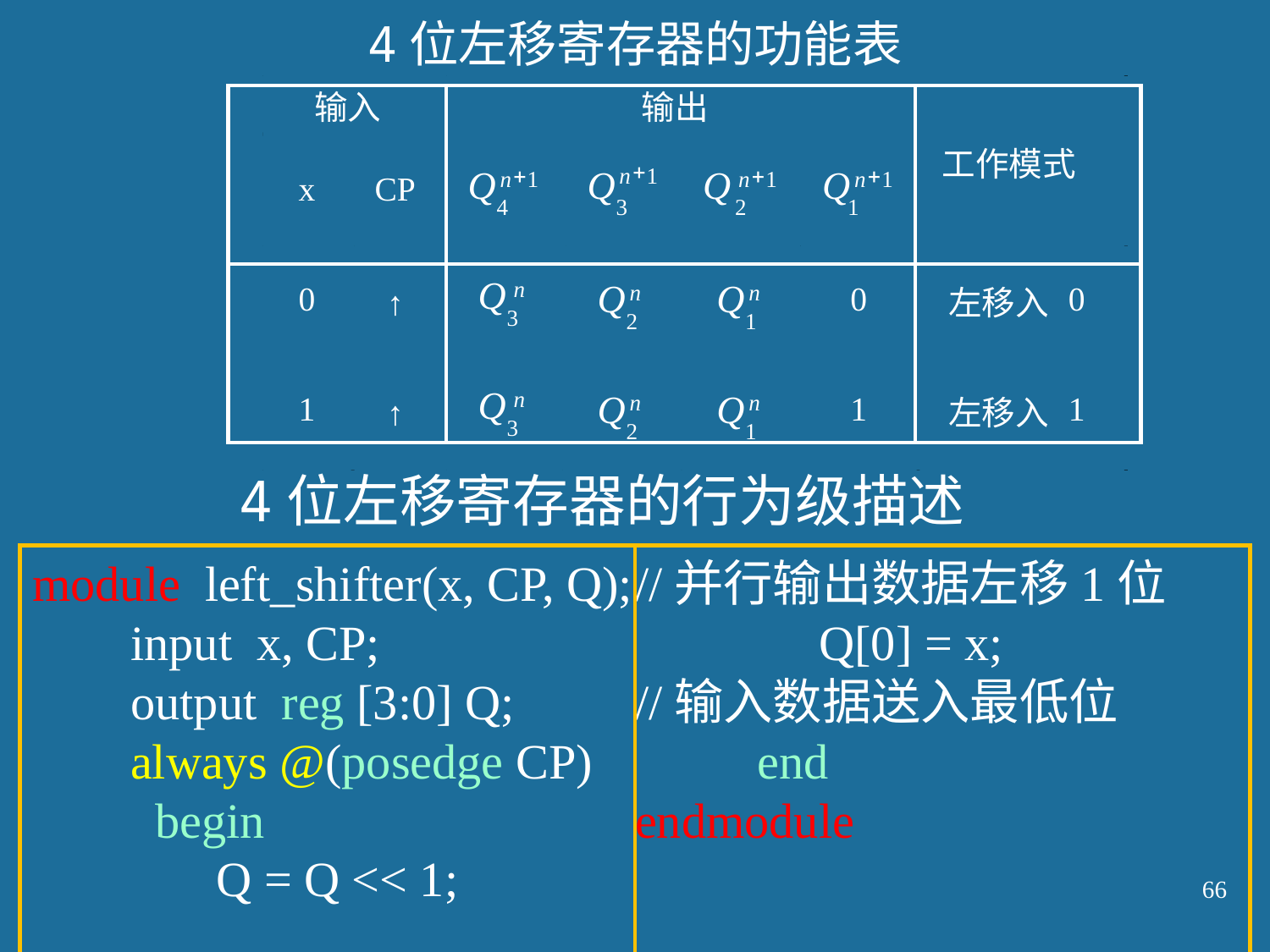

4位左移寄存器的功能表

输入
输出

工作模式
+
Q
+
Q
n
1
Q
+
Q
+
n
1
n
1
n
1
x

CP

4
3
2
1

Q
Q
Q
n
0

0

0

n
n
↑

左移入
3
2
1
Q
Q
Q
n
1

1

1

n
n
↑

左移入
3
2
1

|  |  |  |
| --- | --- | --- |
|  |  |  |
4位左移寄存器的行为级描述
module  left_shifter(x, CP, Q);
        input  x, CP;
        output  reg [3:0] Q;
        always @(posedge CP)
          begin
               Q = Q << 1;
//并行输出数据左移1位
               Q[0] = x;
//输入数据送入最低位
          end
endmodule
66